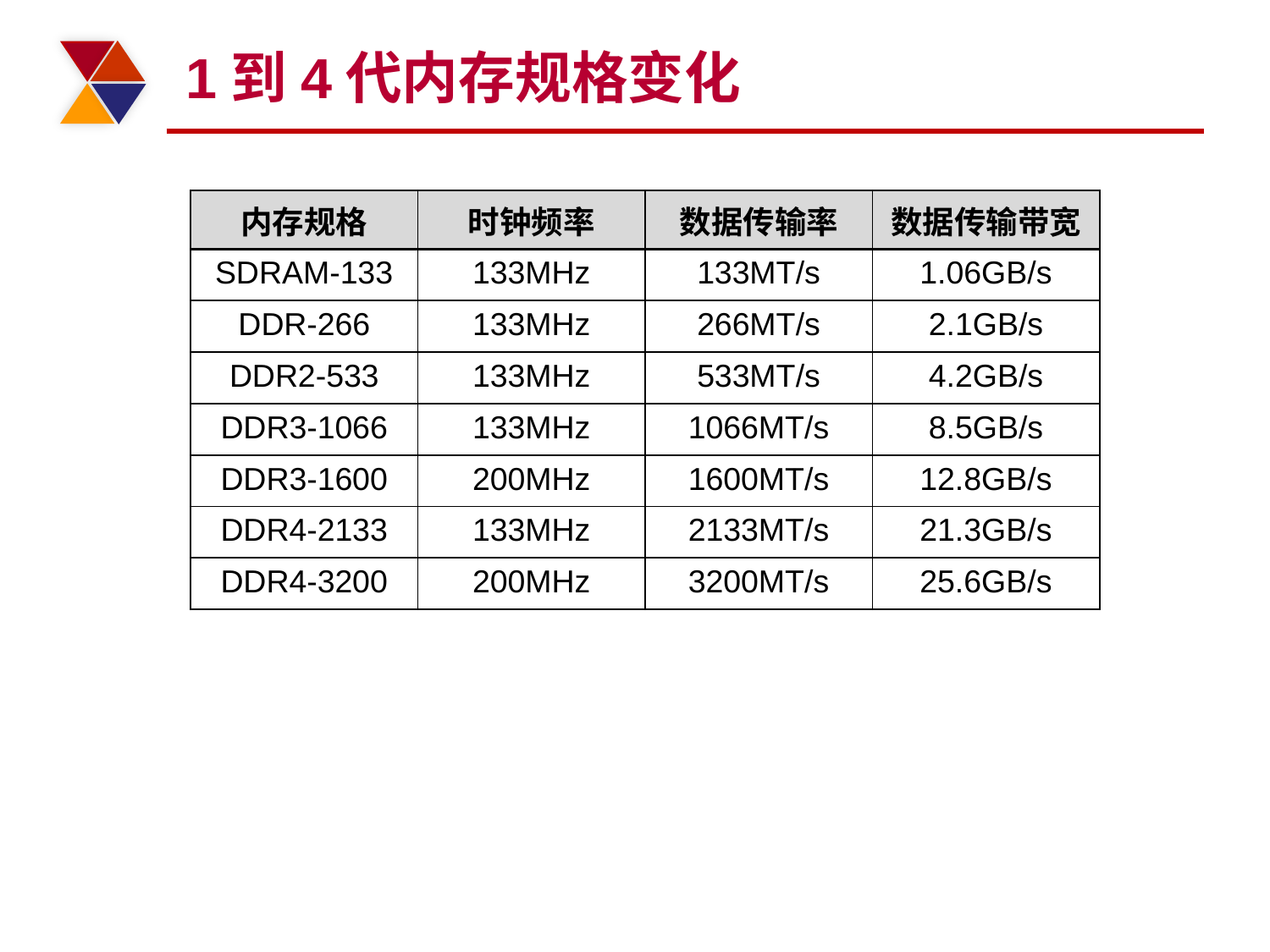

# 1到4代内存规格变化
| 内存规格 | 时钟频率 | 数据传输率 | 数据传输带宽 |
| --- | --- | --- | --- |
| SDRAM-133 | 133MHz | 133MT/s | 1.06GB/s |
| DDR-266 | 133MHz | 266MT/s | 2.1GB/s |
| DDR2-533 | 133MHz | 533MT/s | 4.2GB/s |
| DDR3-1066 | 133MHz | 1066MT/s | 8.5GB/s |
| DDR3-1600 | 200MHz | 1600MT/s | 12.8GB/s |
| DDR4-2133 | 133MHz | 2133MT/s | 21.3GB/s |
| DDR4-3200 | 200MHz | 3200MT/s | 25.6GB/s |